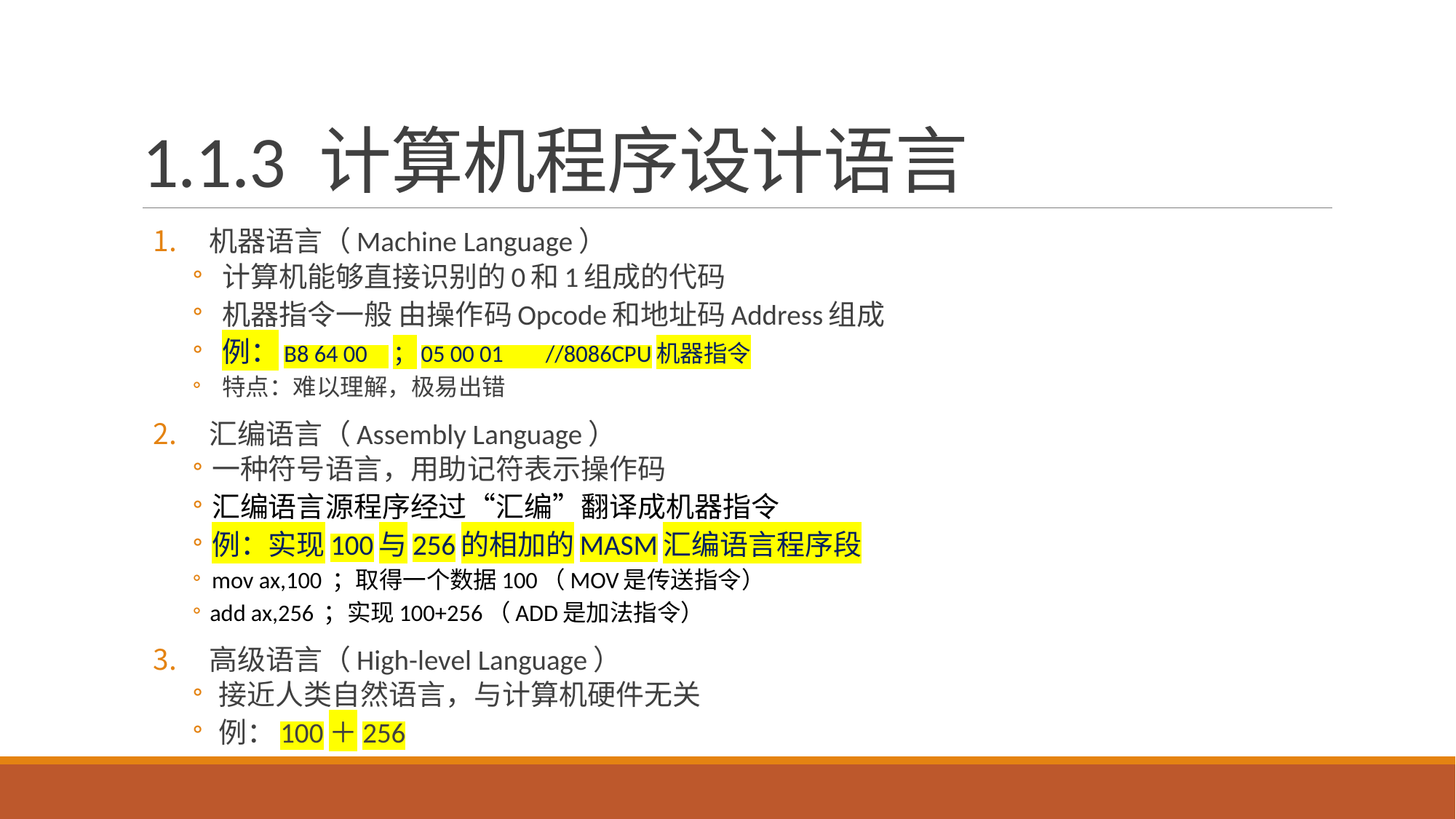

# 1.1.3 计算机程序设计语言
机器语言（Machine Language）
计算机能够直接识别的0和1组成的代码
机器指令一般 由操作码Opcode和地址码Address组成
例：B8 64 00    ；05 00 01        //8086CPU机器指令
特点：难以理解，极易出错
汇编语言（Assembly Language）
一种符号语言，用助记符表示操作码
汇编语言源程序经过“汇编”翻译成机器指令
例：实现100与256的相加的MASM汇编语言程序段
mov ax,100 ；取得一个数据100（MOV是传送指令）
  add ax,256 ；实现100+256（ADD是加法指令）
高级语言（High-level Language）
  接近人类自然语言，与计算机硬件无关
  例：100＋256